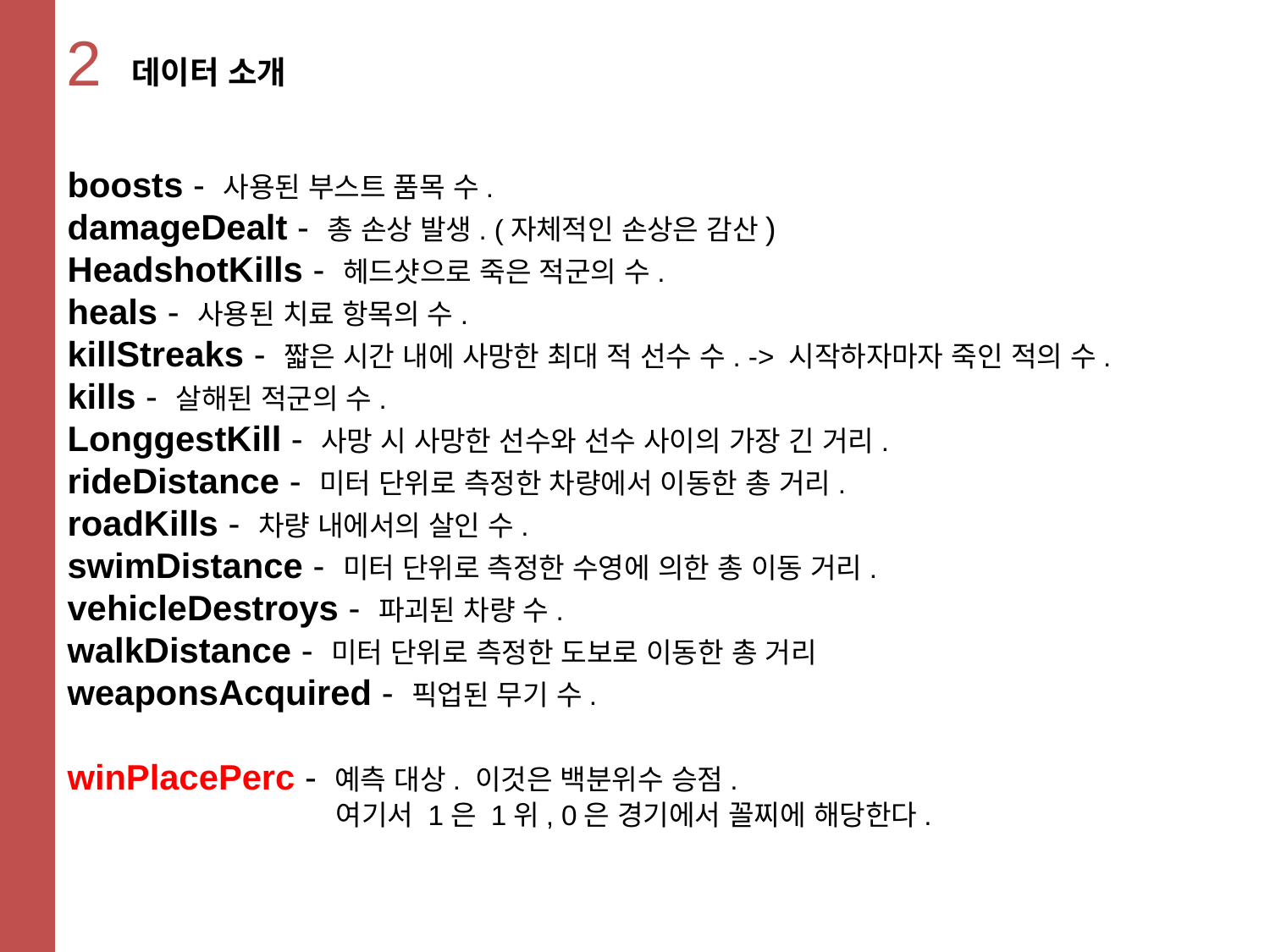

2
데이터 소개
boosts - 사용된 부스트 품목 수.
damageDealt - 총 손상 발생. (자체적인 손상은 감산)
HeadshotKills - 헤드샷으로 죽은 적군의 수.
heals - 사용된 치료 항목의 수.
killStreaks - 짧은 시간 내에 사망한 최대 적 선수 수. -> 시작하자마자 죽인 적의 수.
kills - 살해된 적군의 수.
LonggestKill - 사망 시 사망한 선수와 선수 사이의 가장 긴 거리.
rideDistance - 미터 단위로 측정한 차량에서 이동한 총 거리.
roadKills - 차량 내에서의 살인 수.
swimDistance - 미터 단위로 측정한 수영에 의한 총 이동 거리.
vehicleDestroys - 파괴된 차량 수.
walkDistance - 미터 단위로 측정한 도보로 이동한 총 거리
weaponsAcquired - 픽업된 무기 수.

winPlacePerc - 예측 대상. 이것은 백분위수 승점.
		 여기서 1은 1위, 0은 경기에서 꼴찌에 해당한다.